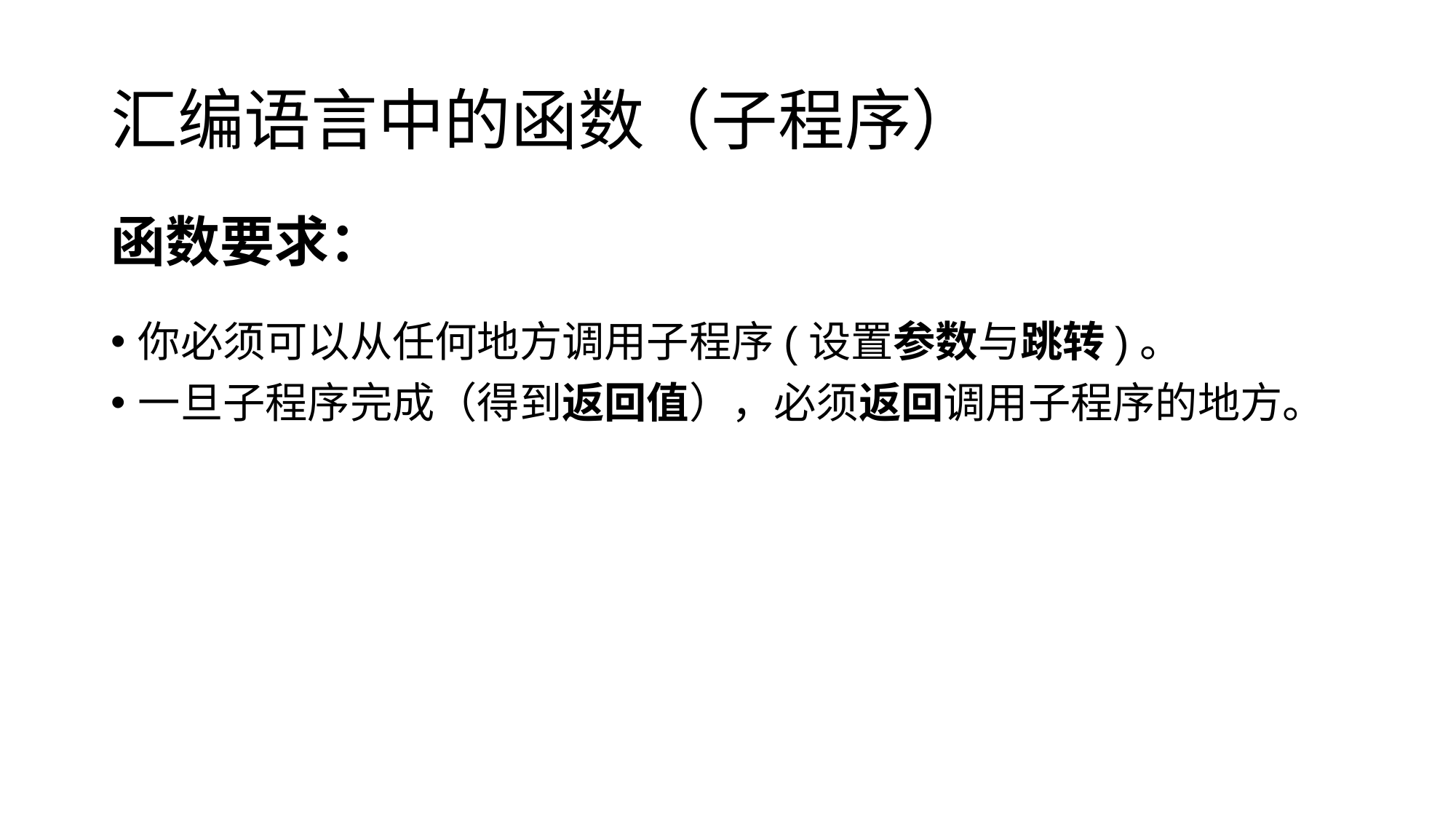

# 汇编语言中的函数（子程序）
函数要求：
你必须可以从任何地方调用子程序(设置参数与跳转)。
一旦子程序完成（得到返回值），必须返回调用子程序的地方。